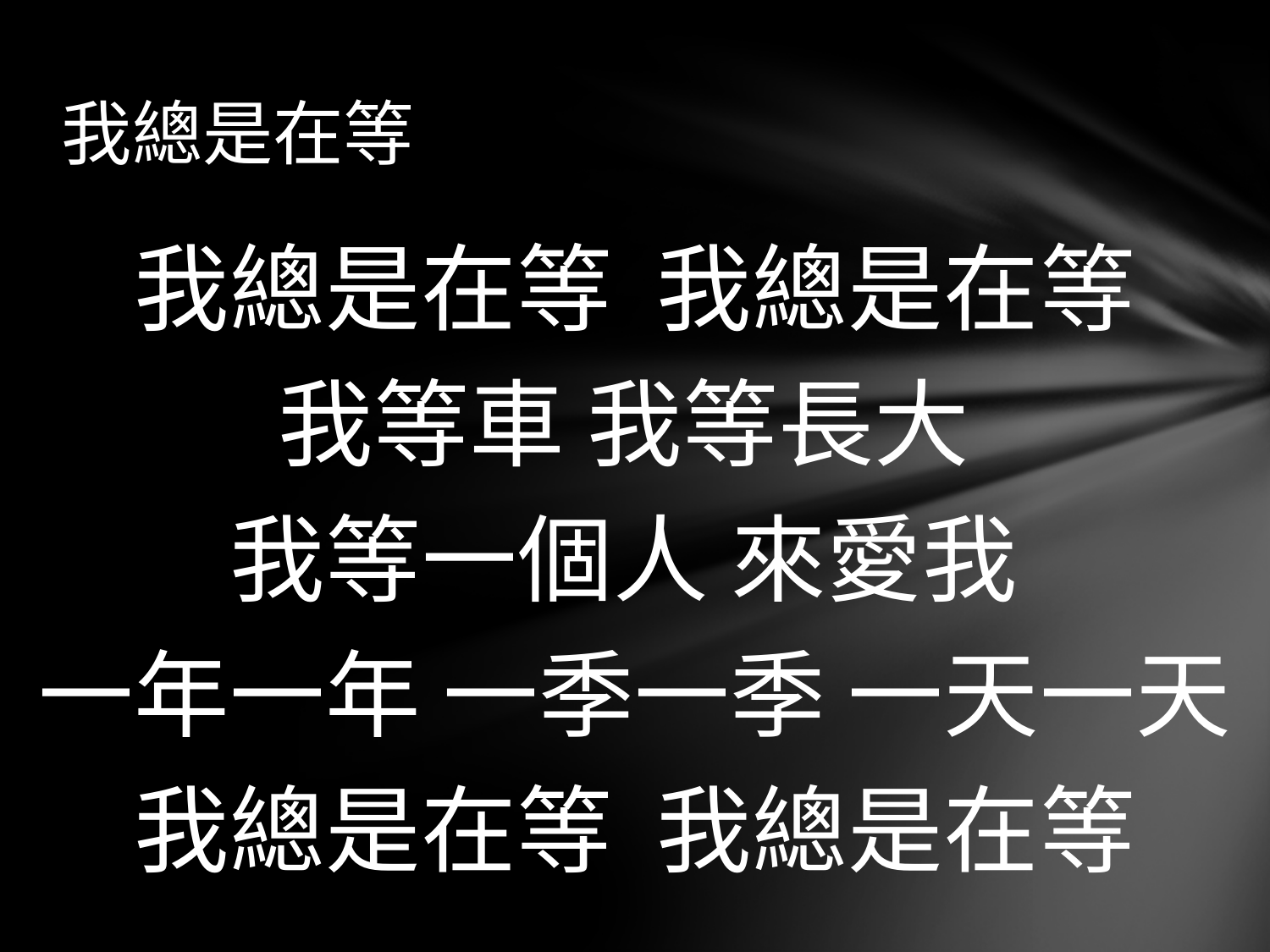

# 我總是在等
我總是在等  我總是在等
我等車 我等長大
我等一個人 來愛我
一年一年 一季一季 一天一天
我總是在等  我總是在等